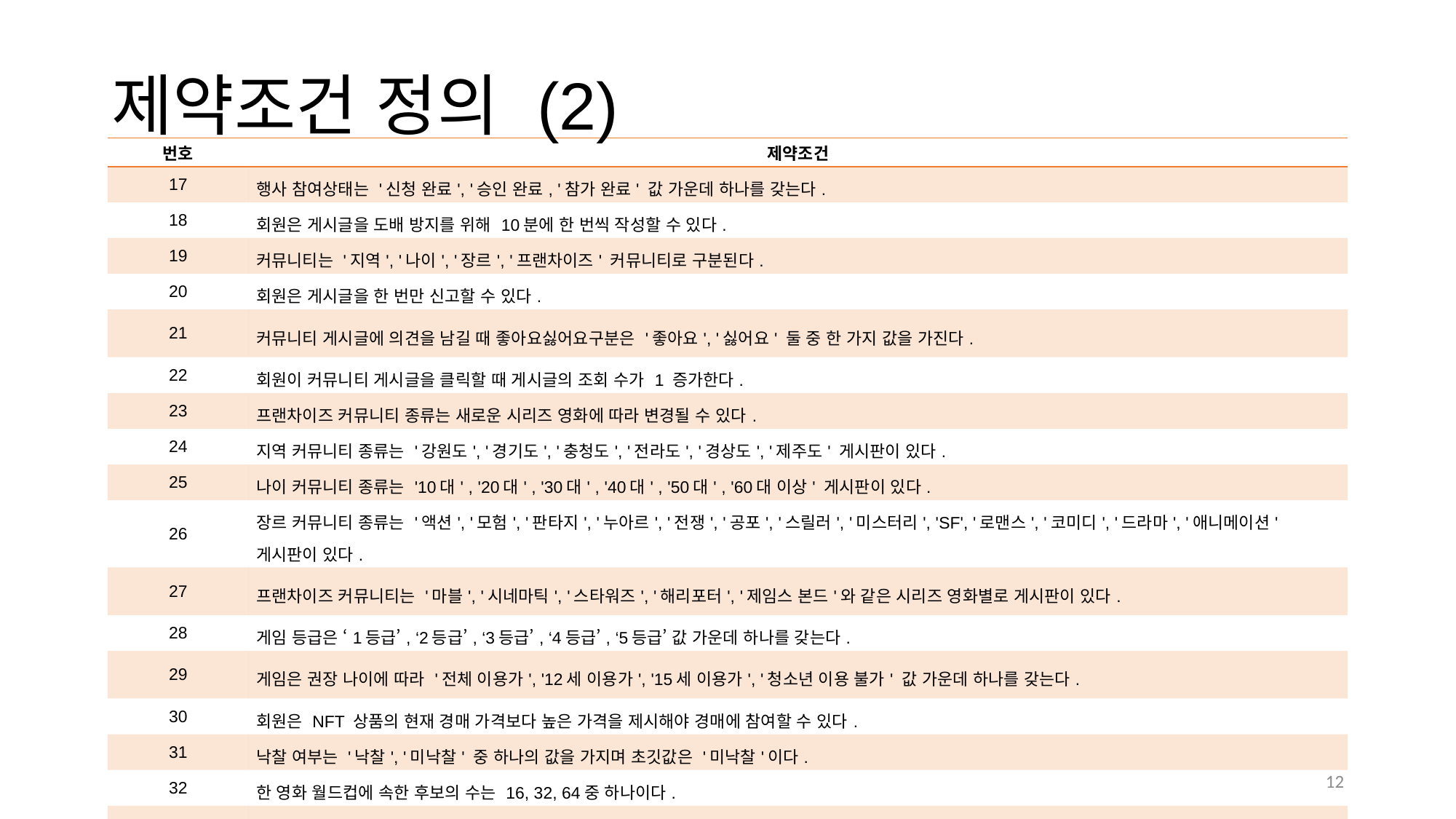

제약조건 정의 (2)
| 번호 | 제약조건 |
| --- | --- |
| 17 | 행사 참여상태는 '신청 완료', '승인 완료, '참가 완료' 값 가운데 하나를 갖는다. |
| 18 | 회원은 게시글을 도배 방지를 위해 10분에 한 번씩 작성할 수 있다. |
| 19 | 커뮤니티는 '지역', '나이', '장르', '프랜차이즈' 커뮤니티로 구분된다. |
| 20 | 회원은 게시글을 한 번만 신고할 수 있다. |
| 21 | 커뮤니티 게시글에 의견을 남길 때 좋아요싫어요구분은 '좋아요', '싫어요' 둘 중 한 가지 값을 가진다. |
| 22 | 회원이 커뮤니티 게시글을 클릭할 때 게시글의 조회 수가 1 증가한다. |
| 23 | 프랜차이즈 커뮤니티 종류는 새로운 시리즈 영화에 따라 변경될 수 있다. |
| 24 | 지역 커뮤니티 종류는 '강원도', '경기도', '충청도', '전라도', '경상도', '제주도' 게시판이 있다. |
| 25 | 나이 커뮤니티 종류는 '10대' , '20대' , '30대' , '40대' , '50대' , '60대 이상' 게시판이 있다. |
| 26 | 장르 커뮤니티 종류는 '액션', '모험', '판타지', '누아르', '전쟁', '공포', '스릴러', '미스터리', 'SF', '로맨스', '코미디', '드라마', '애니메이션' 게시판이 있다. |
| 27 | 프랜차이즈 커뮤니티는 '마블', '시네마틱', '스타워즈', '해리포터', '제임스 본드'와 같은 시리즈 영화별로 게시판이 있다. |
| 28 | 게임 등급은 ‘1등급’, ‘2등급’, ‘3등급’, ‘4등급’, ‘5등급’ 값 가운데 하나를 갖는다. |
| 29 | 게임은 권장 나이에 따라 '전체 이용가', '12세 이용가', '15세 이용가', '청소년 이용 불가' 값 가운데 하나를 갖는다. |
| 30 | 회원은 NFT 상품의 현재 경매 가격보다 높은 가격을 제시해야 경매에 참여할 수 있다. |
| 31 | 낙찰 여부는 '낙찰', '미낙찰' 중 하나의 값을 가지며 초깃값은 '미낙찰'이다. |
| 32 | 한 영화 월드컵에 속한 후보의 수는 16, 32, 64중 하나이다. |
| 33 | 회원이 영화 월드컵을 할 때 두 후보 중 한 후보를 고른 순간 두 후보의 일대일 대결 횟수가 1 증가하고, 선택된 후보의 일대일 승리 횟수가 1 증가한다. |
12